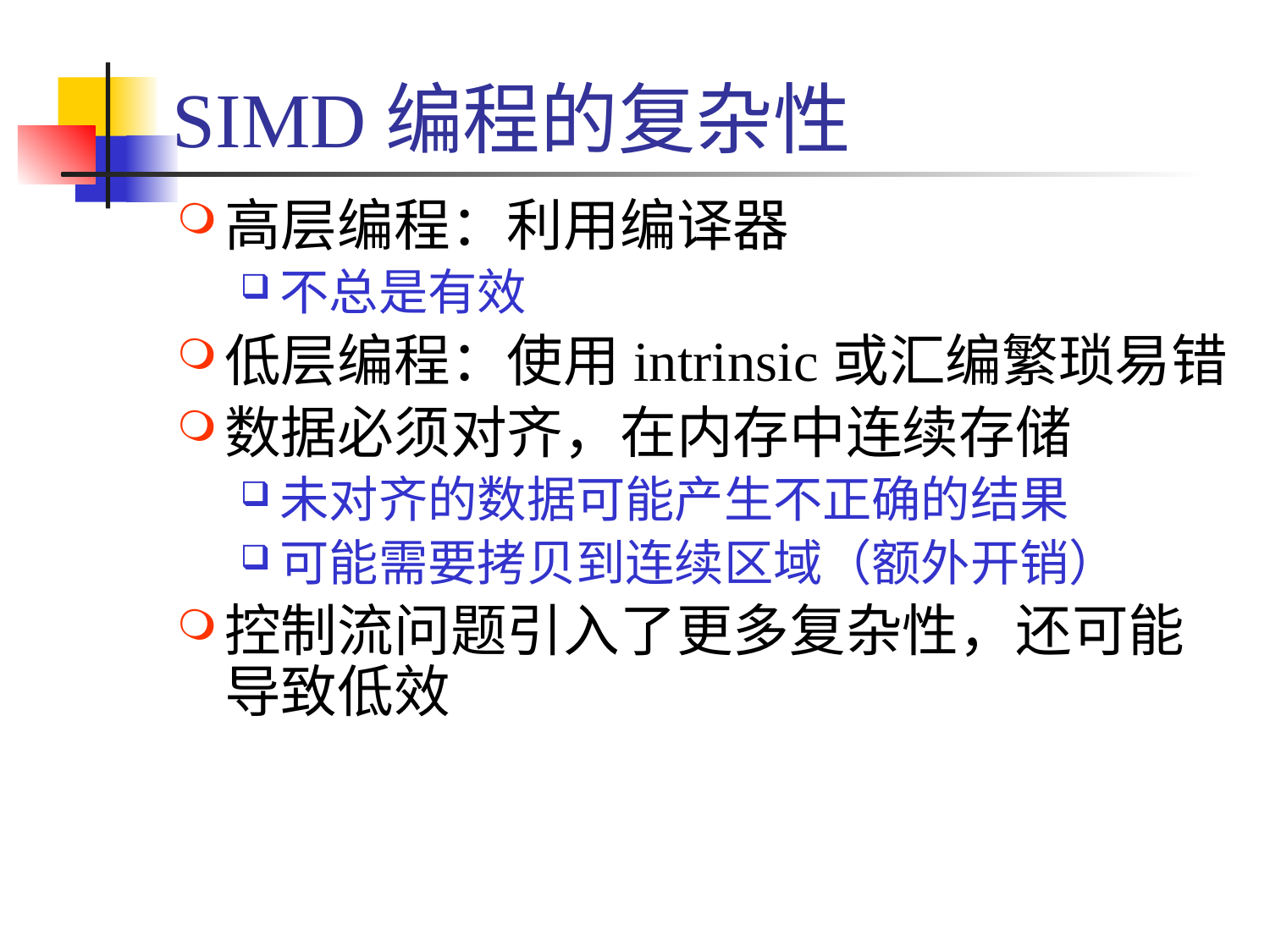

# SIMD编程的复杂性
高层编程：利用编译器
不总是有效
低层编程：使用intrinsic或汇编繁琐易错
数据必须对齐，在内存中连续存储
未对齐的数据可能产生不正确的结果
可能需要拷贝到连续区域（额外开销）
控制流问题引入了更多复杂性，还可能导致低效